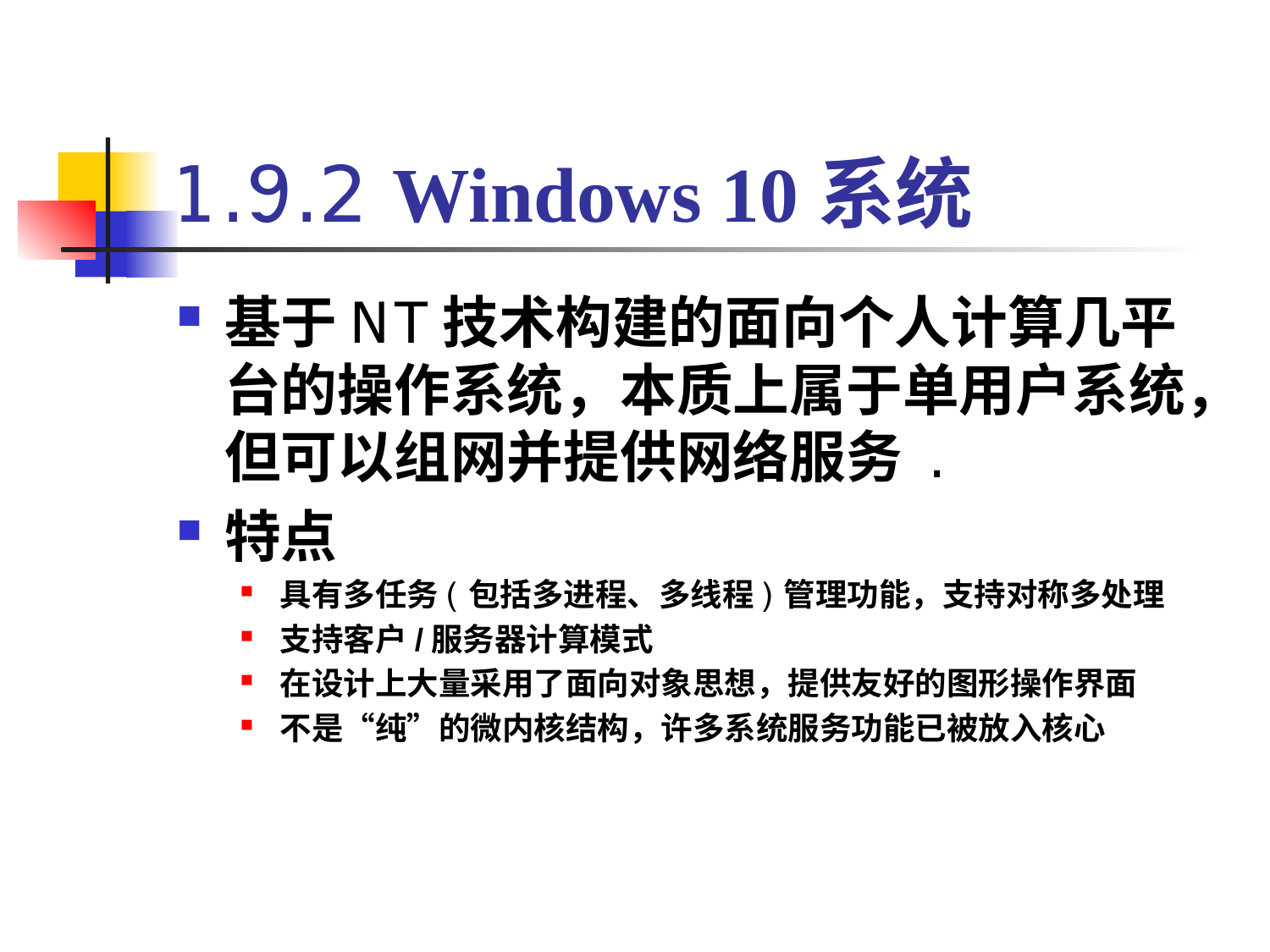

# 1.9.2 Windows 10系统
基于NT技术构建的面向个人计算几平台的操作系统，本质上属于单用户系统，但可以组网并提供网络服务 .
特点
具有多任务(包括多进程、多线程)管理功能，支持对称多处理
支持客户/服务器计算模式
在设计上大量采用了面向对象思想，提供友好的图形操作界面
不是“纯”的微内核结构，许多系统服务功能已被放入核心